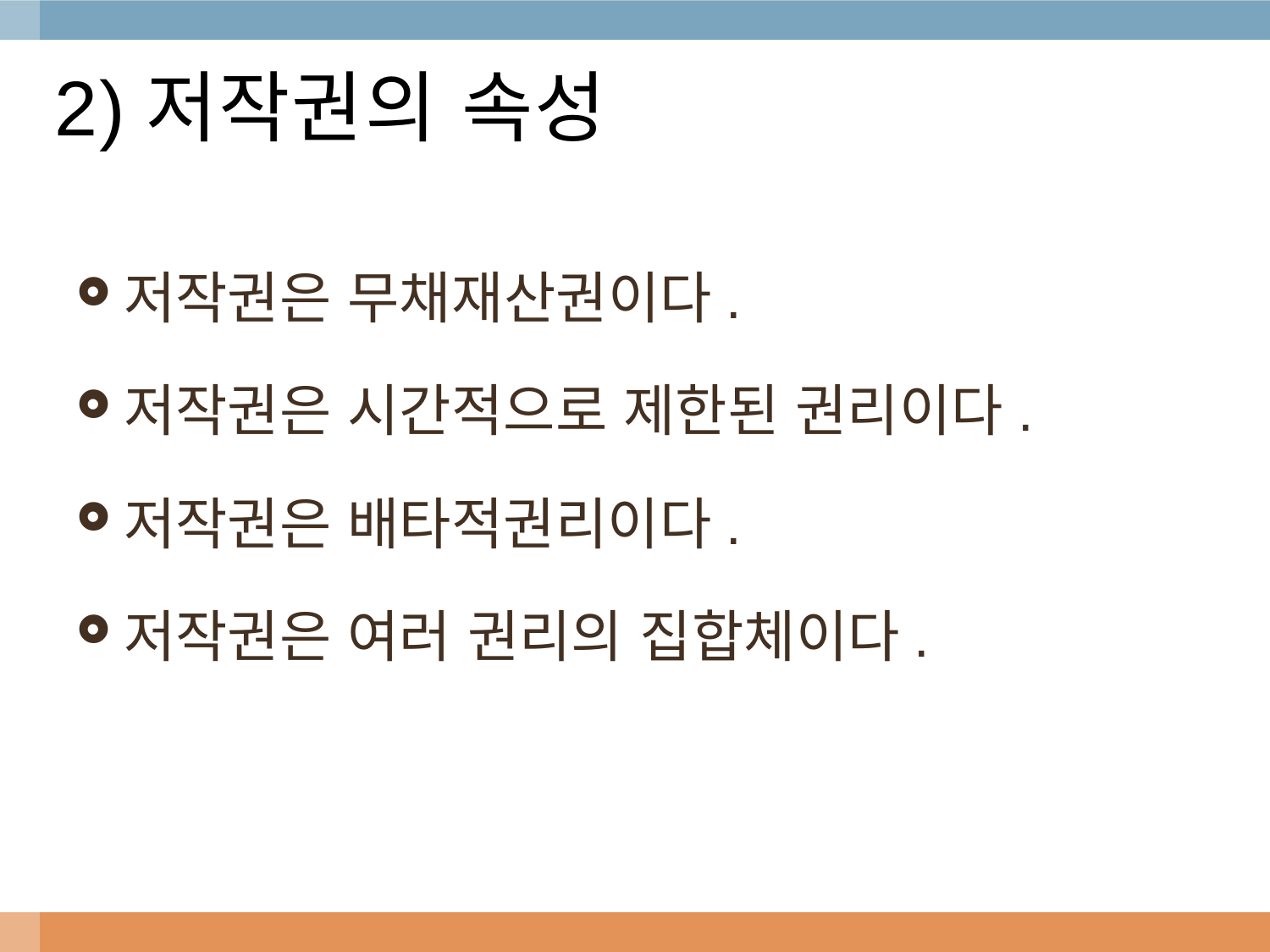

# 2)저작권의 속성
저작권은 무채재산권이다.
저작권은 시간적으로 제한된 권리이다.
저작권은 배타적권리이다.
저작권은 여러 권리의 집합체이다.